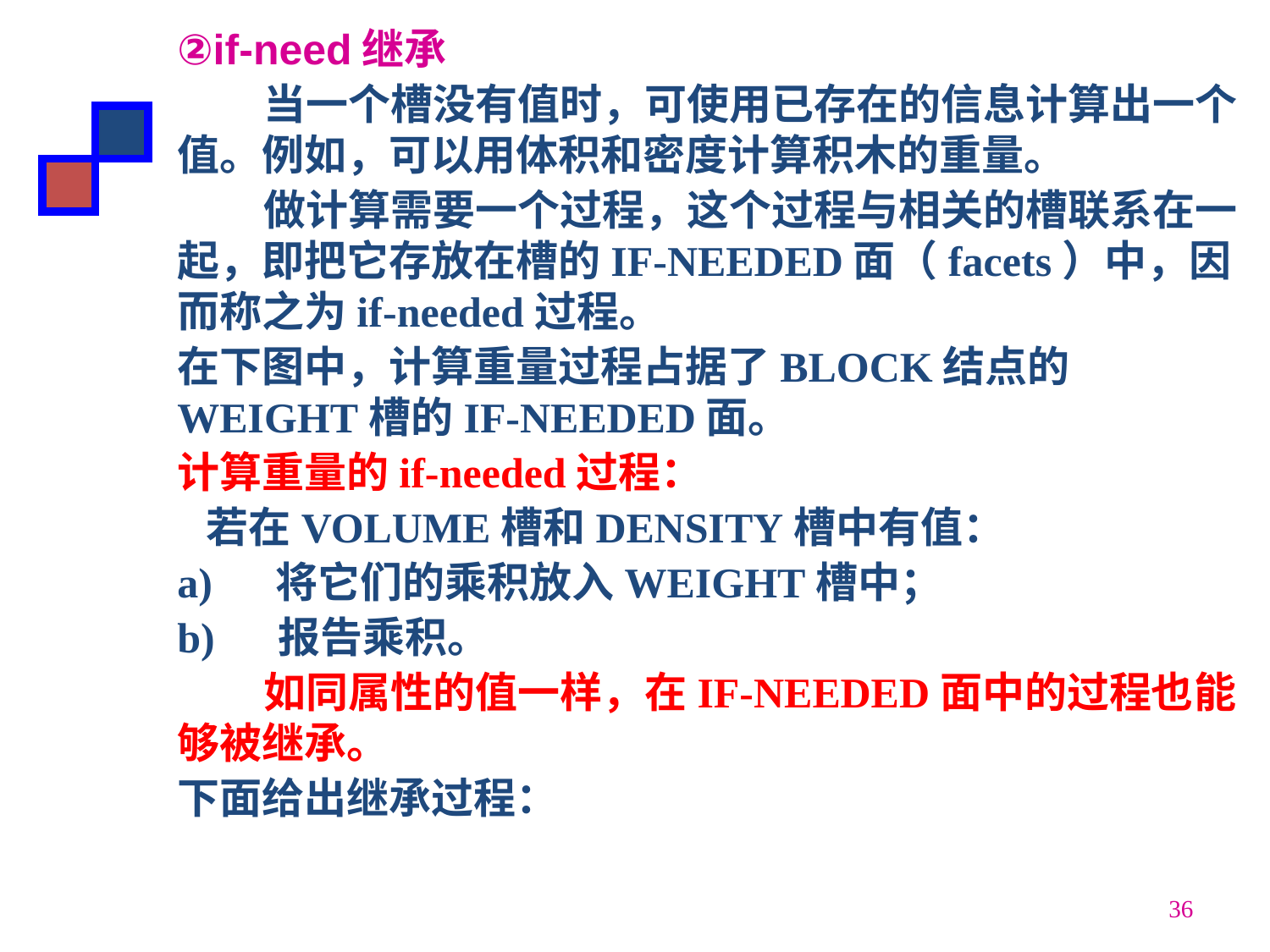

②if-need继承
        当一个槽没有值时，可使用已存在的信息计算出一个值。例如，可以用体积和密度计算积木的重量。
        做计算需要一个过程，这个过程与相关的槽联系在一起，即把它存放在槽的IF-NEEDED面（facets）中，因而称之为if-needed过程。
在下图中，计算重量过程占据了BLOCK结点的WEIGHT槽的IF-NEEDED面。
计算重量的if-needed过程：
  若在VOLUME槽和DENSITY槽中有值：
a) 　将它们的乘积放入WEIGHT槽中；
b) 　报告乘积。
        如同属性的值一样，在IF-NEEDED面中的过程也能够被继承。
下面给出继承过程：

36